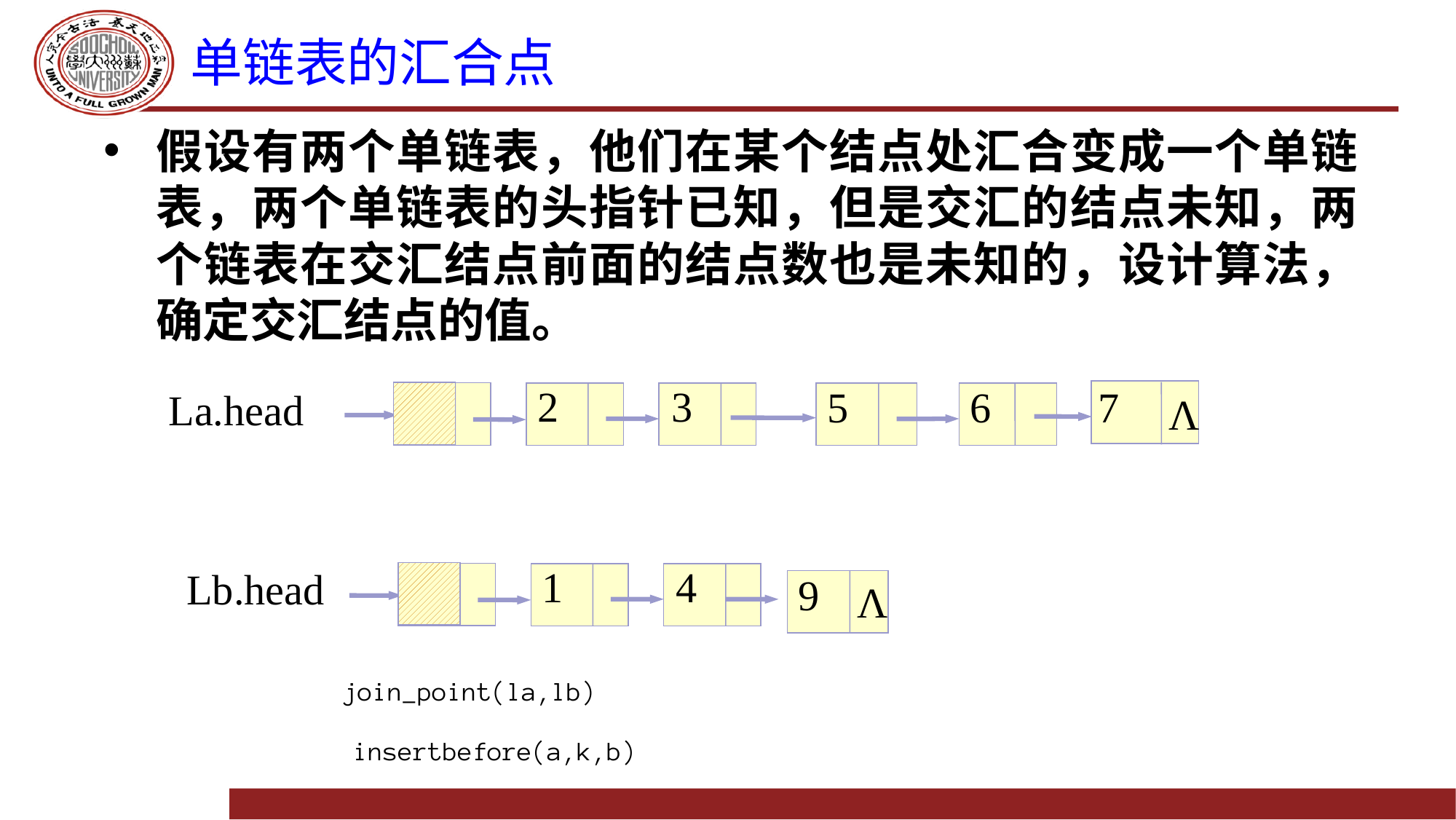

# 单链表的汇合点
假设有两个单链表，他们在某个结点处汇合变成一个单链表，两个单链表的头指针已知，但是交汇的结点未知，两个链表在交汇结点前面的结点数也是未知的，设计算法，确定交汇结点的值。

2
3
7
6
5
La.head

Λ

1
4
Lb.head
9

Λ

join_point(la,lb)
insertbefore(a,k,b)